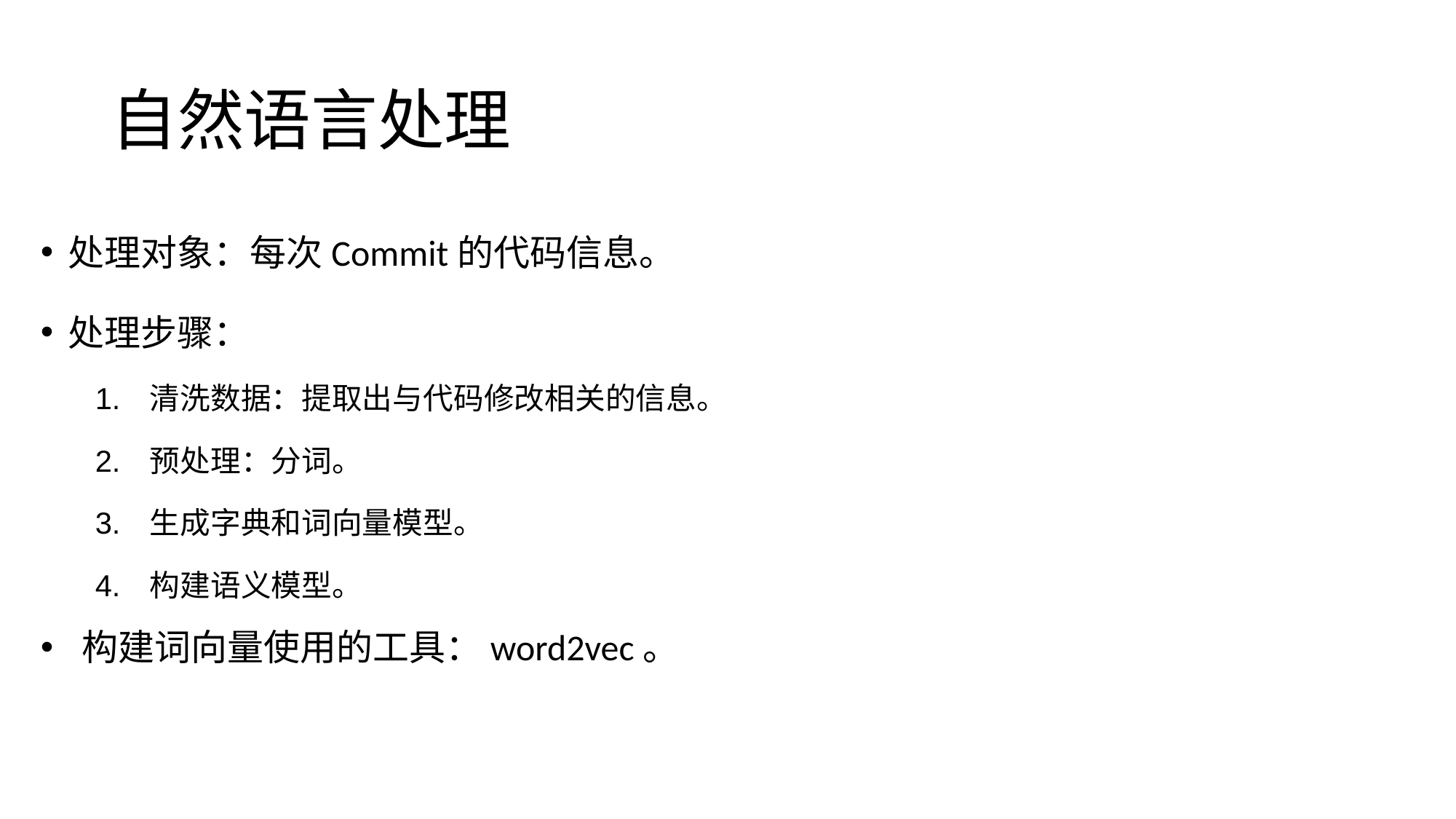

# 自然语言处理
处理对象：每次Commit的代码信息。
处理步骤：
清洗数据：提取出与代码修改相关的信息。
预处理：分词。
生成字典和词向量模型。
构建语义模型。
构建词向量使用的工具：word2vec。